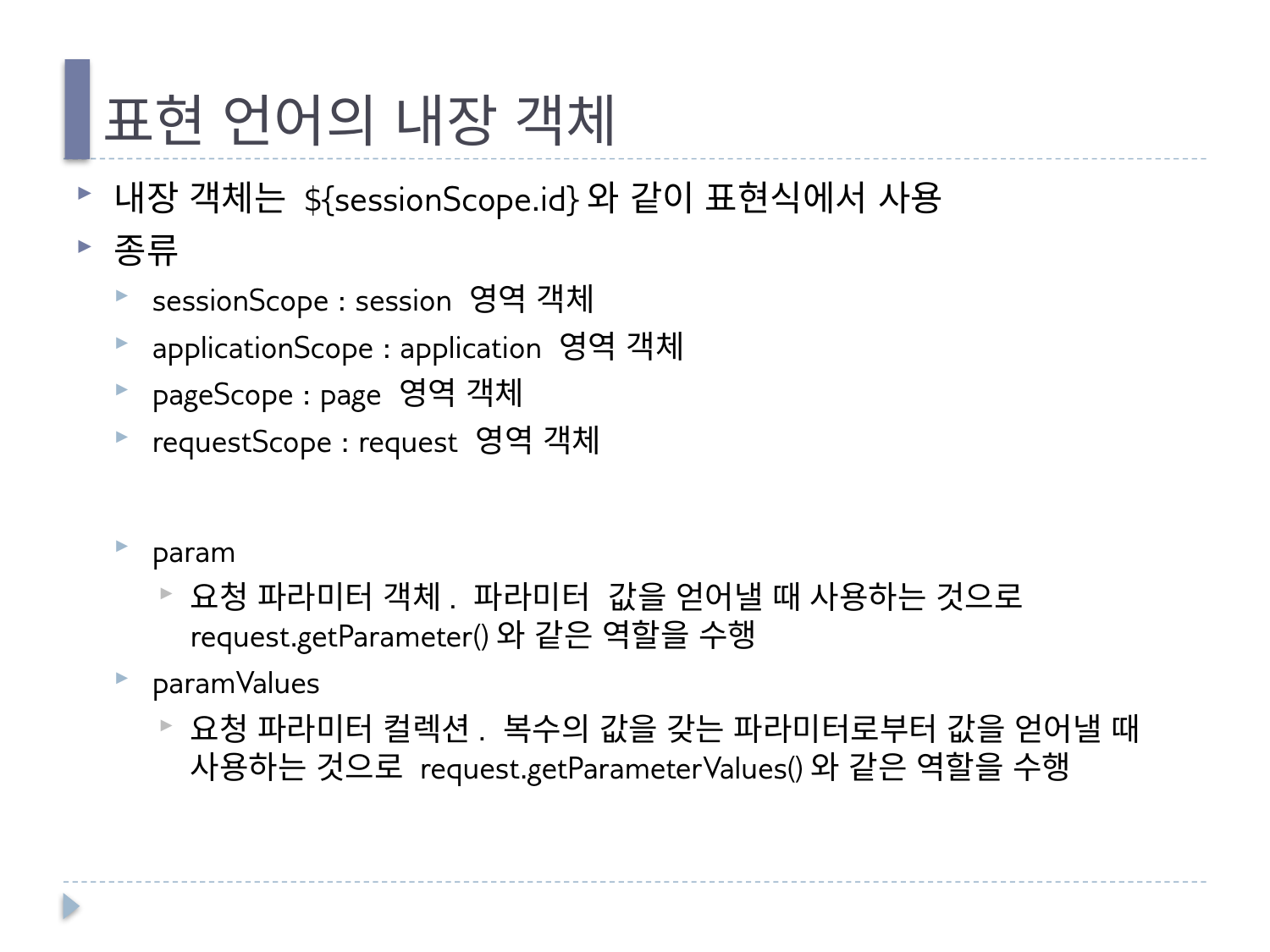

# 표현 언어의 내장 객체
내장 객체는 ${sessionScope.id}와 같이 표현식에서 사용
종류
sessionScope : session 영역 객체
applicationScope : application 영역 객체
pageScope : page 영역 객체
requestScope : request 영역 객체

param
요청 파라미터 객체. 파라미터  값을 얻어낼 때 사용하는 것으로 request.getParameter()와 같은 역할을 수행
paramValues
요청 파라미터 컬렉션. 복수의 값을 갖는 파라미터로부터 값을 얻어낼 때 사용하는 것으로 request.getParameterValues()와 같은 역할을 수행